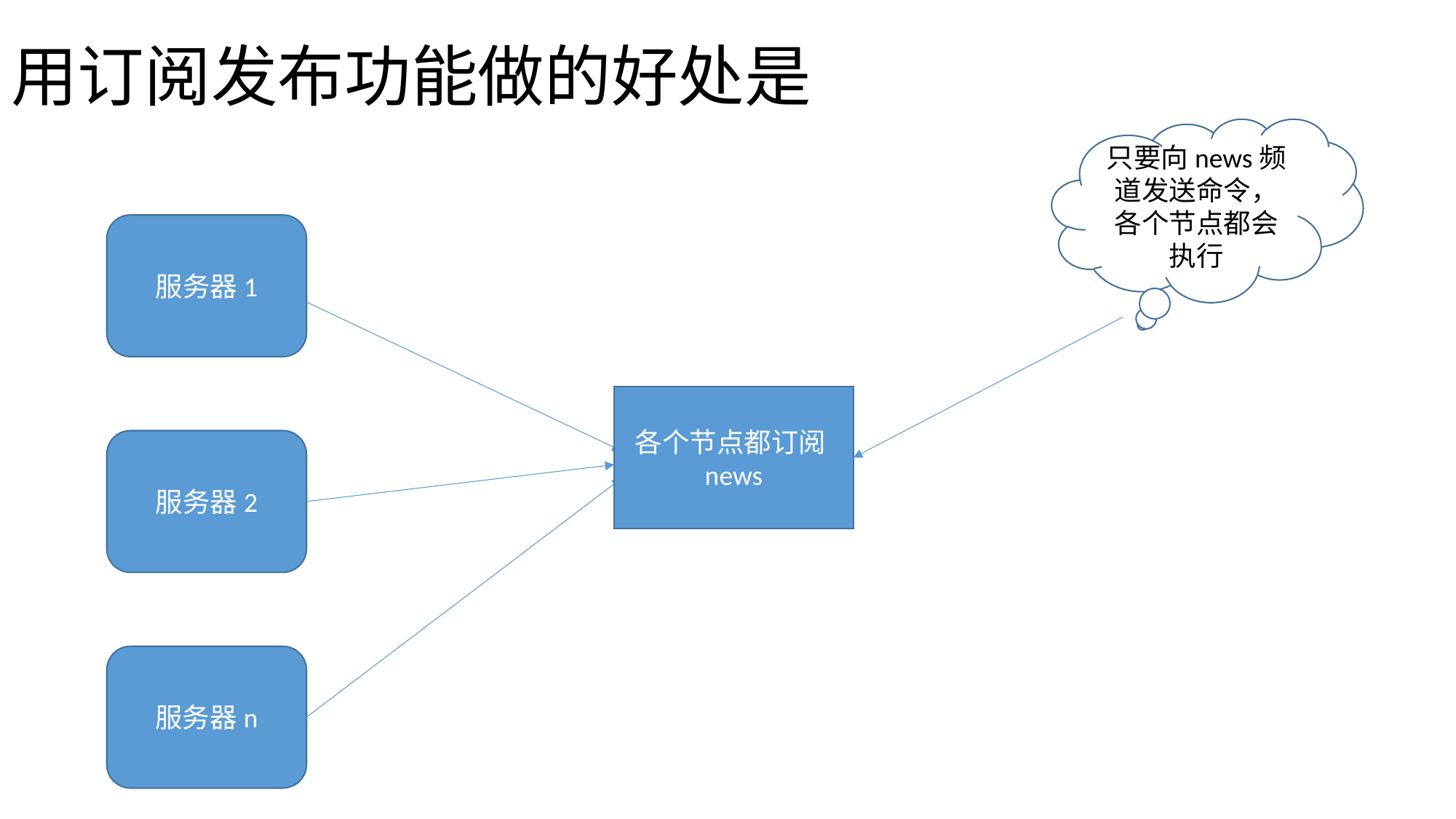

# 用订阅发布功能做的好处是
只要向news频道发送命令，各个节点都会执行
服务器1
各个节点都订阅news
服务器2
服务器n